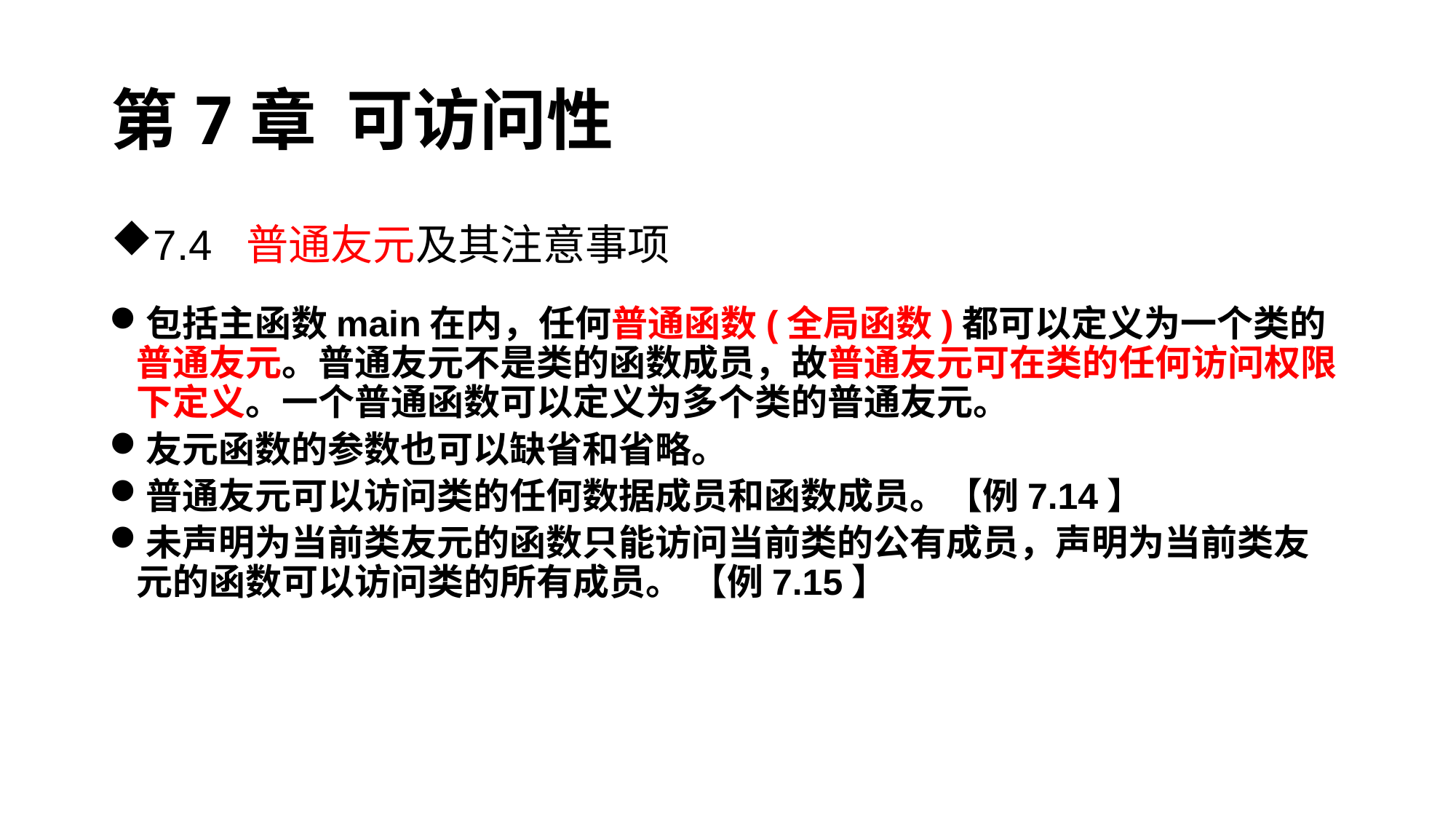

# 第7章  可访问性
7.4  普通友元及其注意事项
包括主函数main在内，任何普通函数(全局函数)都可以定义为一个类的普通友元。普通友元不是类的函数成员，故普通友元可在类的任何访问权限下定义。一个普通函数可以定义为多个类的普通友元。
友元函数的参数也可以缺省和省略。
普通友元可以访问类的任何数据成员和函数成员。【例7.14】
未声明为当前类友元的函数只能访问当前类的公有成员，声明为当前类友元的函数可以访问类的所有成员。 【例7.15】